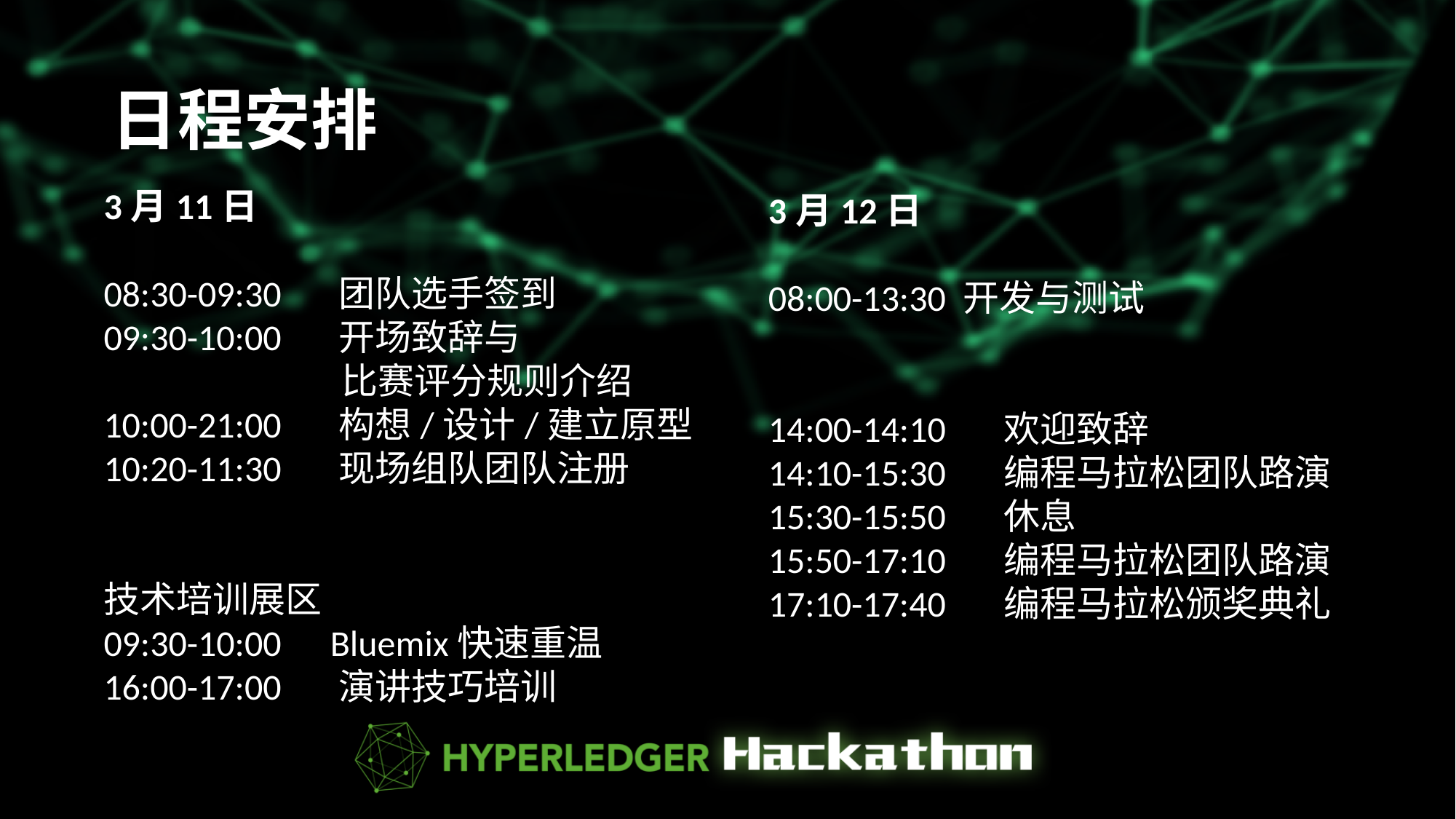

# 日程安排
3月11日

08:30-09:30	 团队选手签到
09:30-10:00	 开场致辞与
                            比赛评分规则介绍
10:00-21:00	 构想/设计/建立原型
10:20-11:30	 现场组队团队注册

技术培训展区
09:30-10:00	 Bluemix快速重温
16:00-17:00	 演讲技巧培训

3月12日

08:00-13:30 开发与测试

14:00-14:10	 欢迎致辞
14:10-15:30	 编程马拉松团队路演
15:30-15:50	 休息
15:50-17:10	 编程马拉松团队路演
17:10-17:40	 编程马拉松颁奖典礼